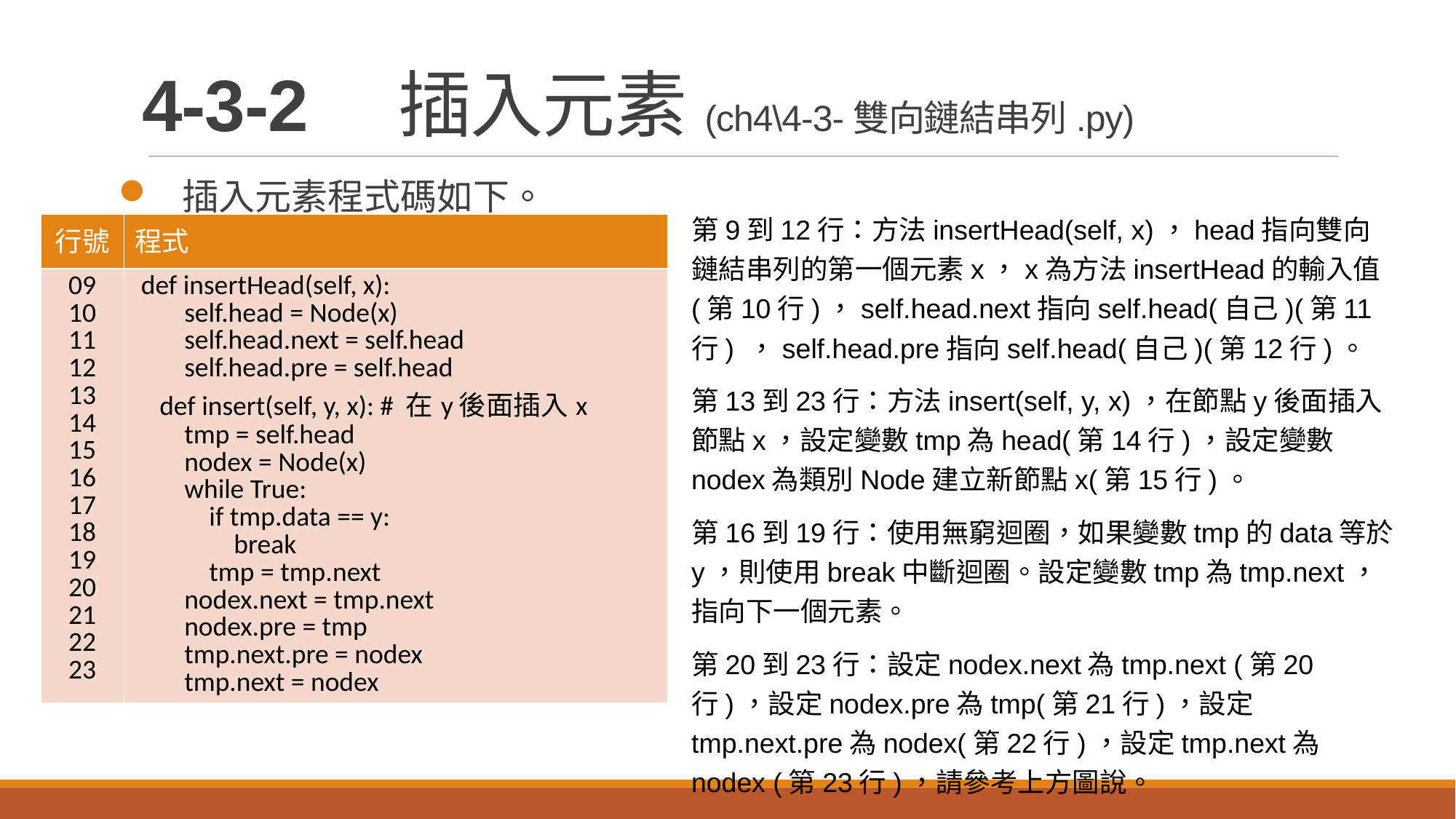

# 4-3-2　插入元素(ch4\4-3-雙向鏈結串列.py)
插入元素程式碼如下。

程式效率分析
插入演算法效率由找尋插入節點的演算法決定，其效率為O(n)，n為雙向鏈結串列的節點個數，插入動作的演算法效率為O(1)，整個插入演算法效率為O(n)。

第9到12行：方法insertHead(self, x)，head指向雙向鏈結串列的第一個元素x，x為方法insertHead的輸入值(第10行)，self.head.next指向self.head(自己)(第11行) ，self.head.pre指向self.head(自己)(第12行)。
第13到23行：方法insert(self, y, x)，在節點y後面插入節點x，設定變數tmp為head(第14行)，設定變數nodex為類別Node建立新節點x(第15行)。
第16到19行：使用無窮迴圈，如果變數tmp的data等於y，則使用break中斷迴圈。設定變數tmp為tmp.next，指向下一個元素。
第20到23行：設定nodex.next為tmp.next (第20行)，設定nodex.pre為tmp(第21行)，設定tmp.next.pre為nodex(第22行)，設定tmp.next為nodex (第23行)，請參考上方圖說。
| 行號 | 程式 |
| --- | --- |
| 09 10 11 12 13 14 15 16 17 18 19 20 21 22 23 | def insertHead(self, x): self.head = Node(x) self.head.next = self.head self.head.pre = self.head def insert(self, y, x): # 在y後面插入x tmp = self.head nodex = Node(x) while True: if tmp.data == y: break tmp = tmp.next nodex.next = tmp.next nodex.pre = tmp tmp.next.pre = nodex tmp.next = nodex |